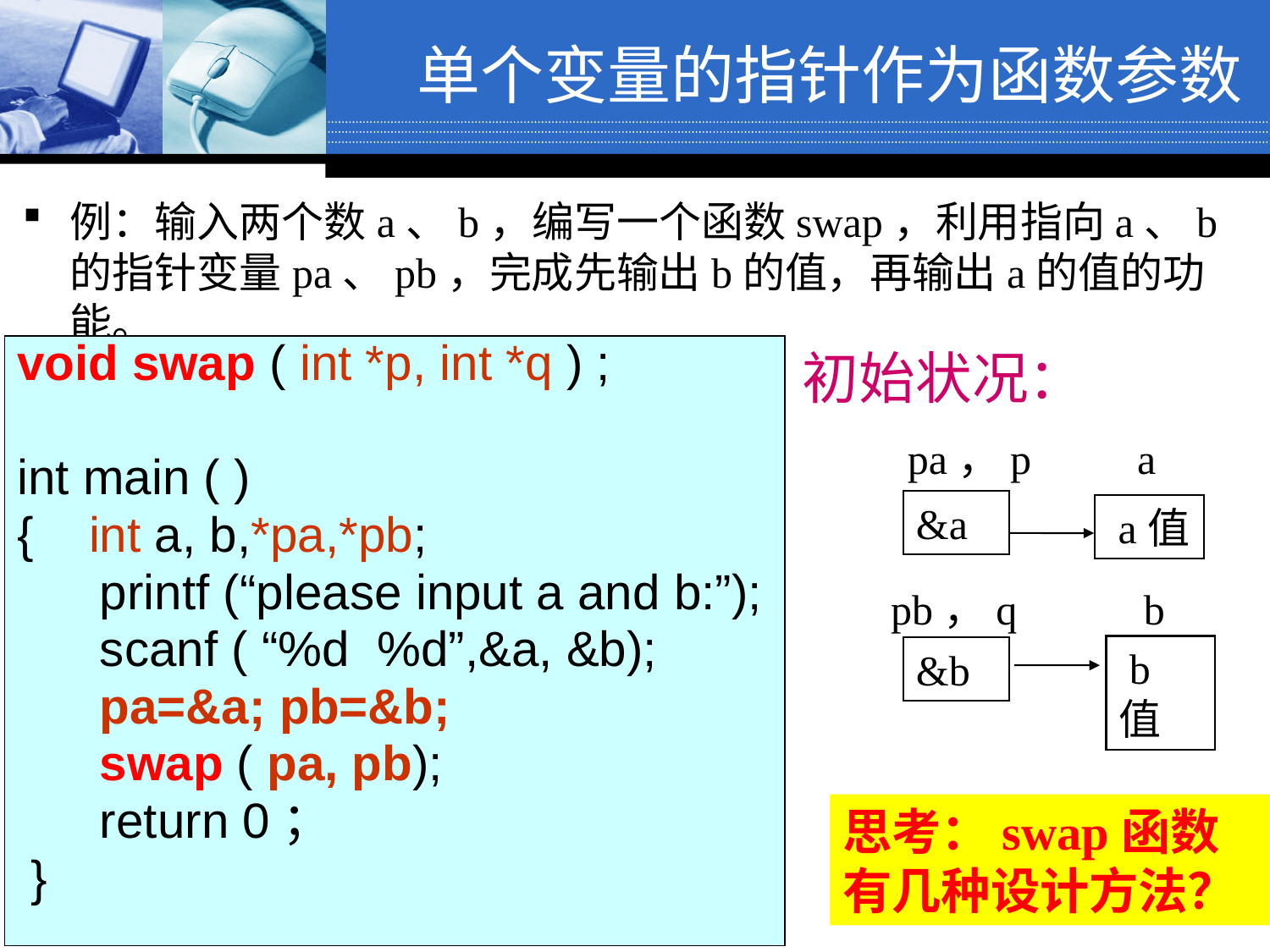

# 单个变量的指针作为函数参数
例：输入两个数a、b，编写一个函数swap，利用指向a、b的指针变量pa、pb，完成先输出b的值，再输出a的值的功能。
void swap ( int *p, int *q ) ;

int main ( )
{    int a, b,*pa,*pb;
      printf (“please input a and b:”);
      scanf ( “%d  %d”,&a, &b);
      pa=&a; pb=&b;
      swap ( pa, pb);
      return 0；
 }
初始状况：
pa，p          a
&a
 a值

pb，q            b
 b值
&b

思考：swap函数有几种设计方法？